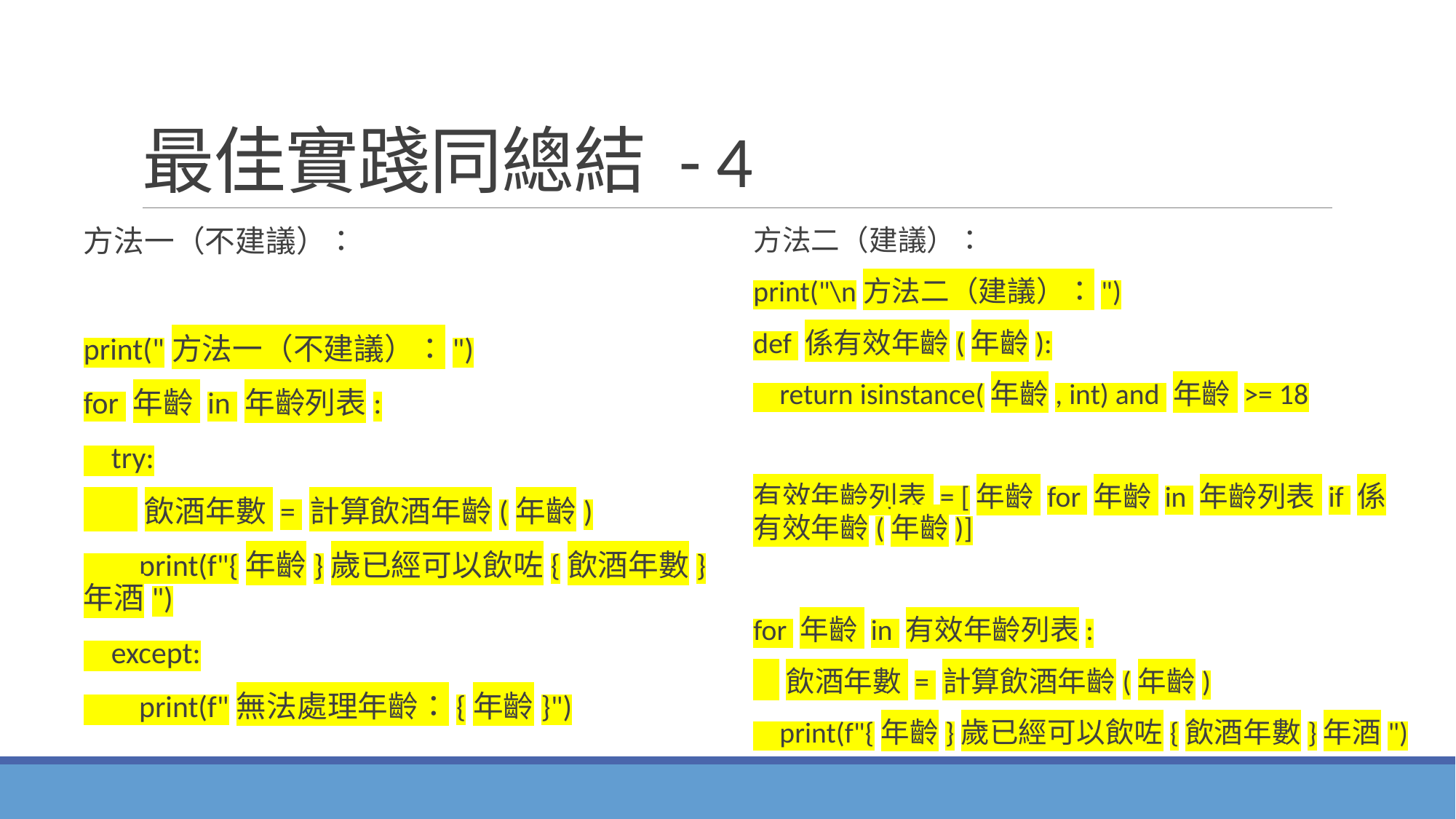

# 最佳實踐同總結 - 4
方法一（不建議）：

print("方法一（不建議）：")
for 年齡 in 年齡列表:
    try:
        飲酒年數 = 計算飲酒年齡(年齡)
        print(f"{年齡}歲已經可以飲咗{飲酒年數}年酒")
    except:
        print(f"無法處理年齡：{年齡}")
方法二（建議）：
print("\n方法二（建議）：")
def 係有效年齡(年齡):
    return isinstance(年齡, int) and 年齡 >= 18

有效年齡列表 = [年齡 for 年齡 in 年齡列表 if 係有效年齡(年齡)]

for 年齡 in 有效年齡列表:
    飲酒年數 = 計算飲酒年齡(年齡)
    print(f"{年齡}歲已經可以飲咗{飲酒年數}年酒")